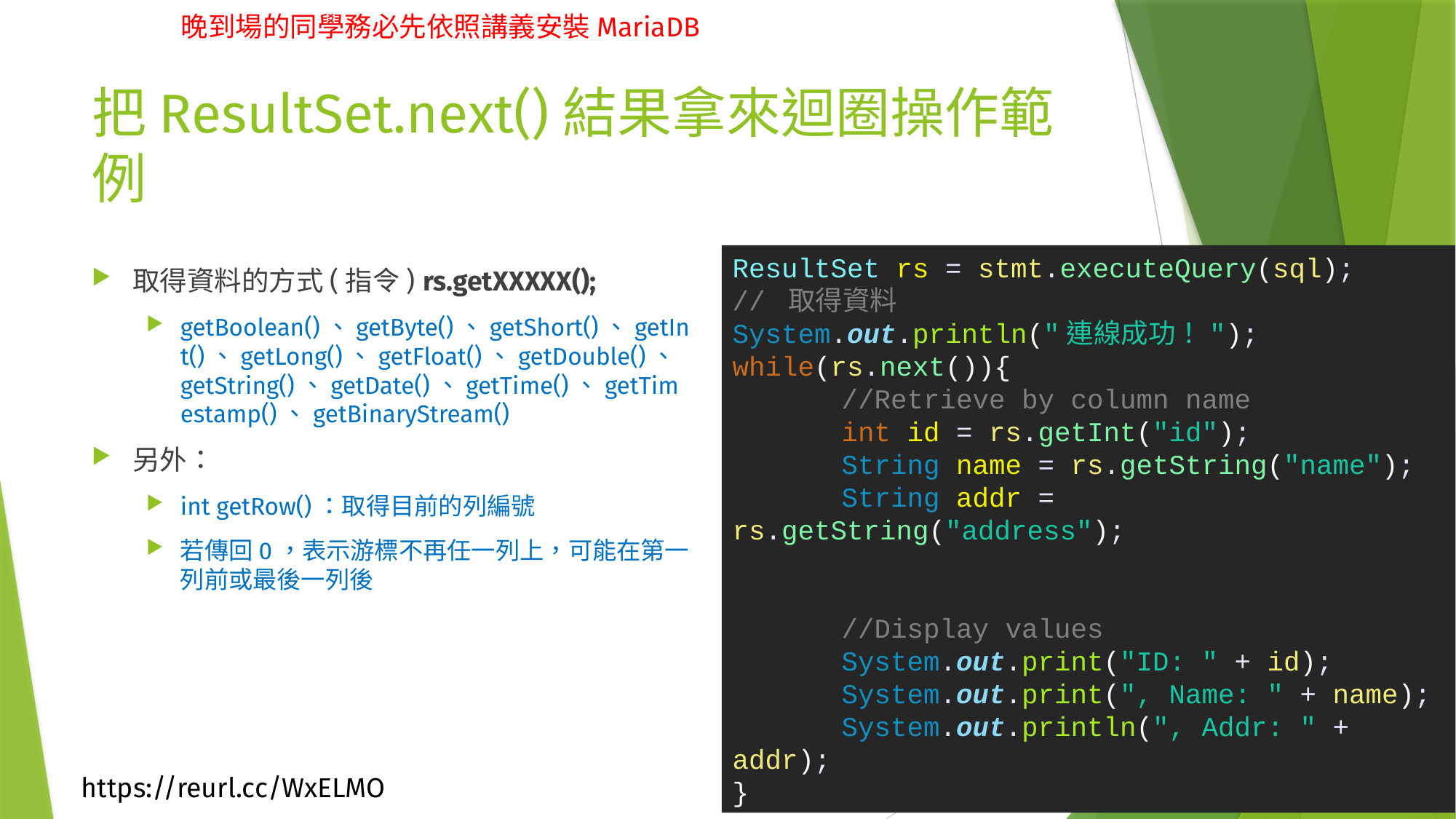

# 把ResultSet.next()結果拿來迴圈操作範例
ResultSet rs = stmt.executeQuery(sql);
// 取得資料
System.out.println("連線成功！");
while(rs.next()){
	//Retrieve by column name
	int id = rs.getInt("id");
	String name = rs.getString("name");
	String addr = rs.getString("address");

	//Display values
	System.out.print("ID: " + id);
	System.out.print(", Name: " + name);
	System.out.println(", Addr: " + addr);
}
取得資料的方式(指令) rs.getXXXXX();
getBoolean()、getByte()、getShort()、getInt()、getLong()、getFloat()、getDouble()、getString()、getDate()、getTime()、getTimestamp()、getBinaryStream()
另外：
int getRow()：取得目前的列編號
若傳回0，表示游標不再任一列上，可能在第一列前或最後一列後